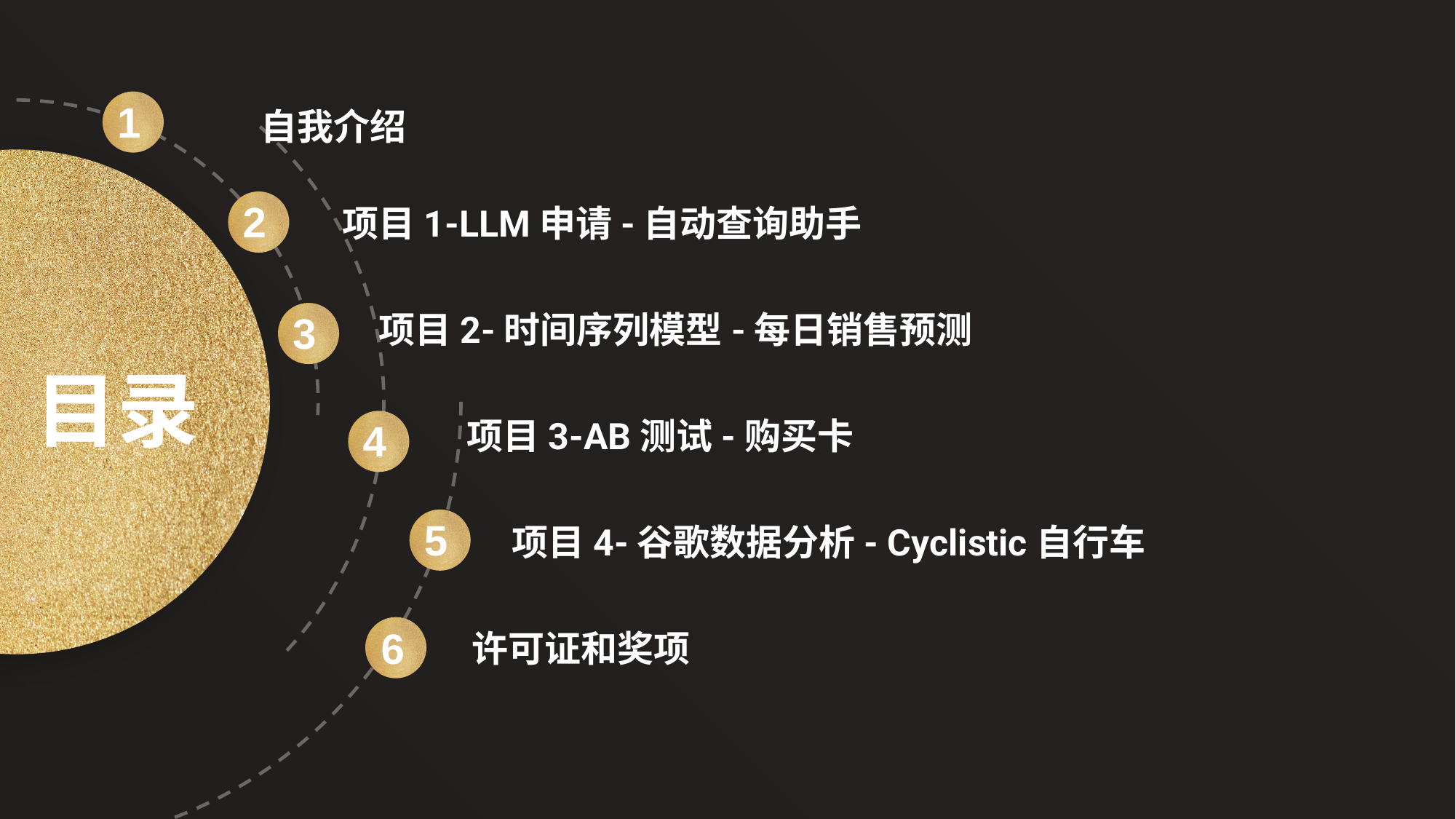

自我介绍
1

项目1-LLM申请-自动查询助手
2

# 目录
项目2-时间序列模型-每日销售预测
3

项目3-AB测试-购买卡
4

项目4-谷歌数据分析- Cyclistic自行车
5

许可证和奖项
6